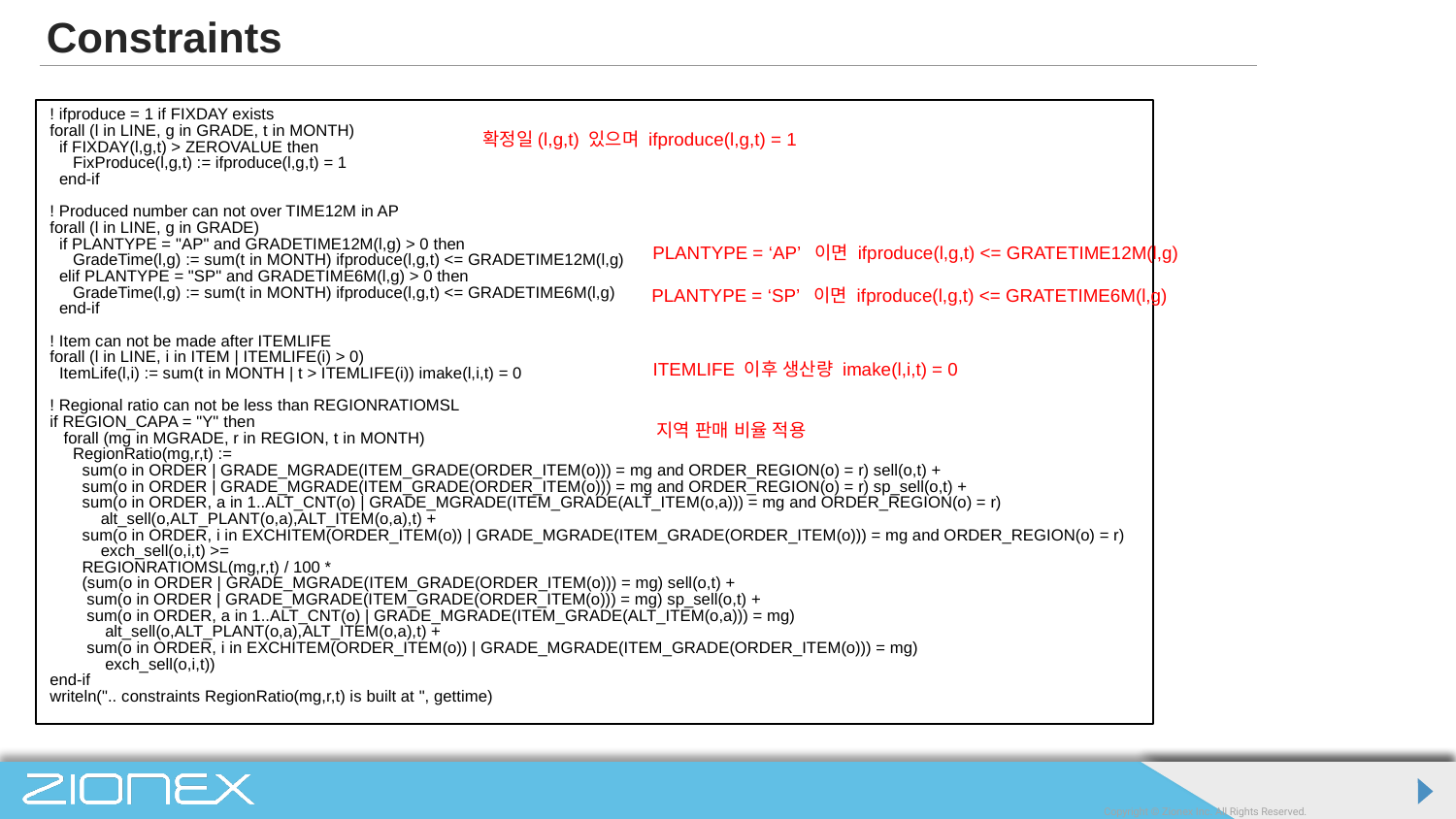

# Constraints
! ifproduce = 1 if FIXDAY exists
forall (l in LINE, g in GRADE, t in MONTH)
  if FIXDAY(l,g,t) > ZEROVALUE then
     FixProduce(l,g,t) := ifproduce(l,g,t) = 1
  end-if

! Produced number can not over TIME12M in AP
forall (l in LINE, g in GRADE)
  if PLANTYPE = "AP" and GRADETIME12M(l,g) > 0 then
     GradeTime(l,g) := sum(t in MONTH) ifproduce(l,g,t) <= GRADETIME12M(l,g)
  elif PLANTYPE = "SP" and GRADETIME6M(l,g) > 0 then
     GradeTime(l,g) := sum(t in MONTH) ifproduce(l,g,t) <= GRADETIME6M(l,g)
  end-if

! Item can not be made after ITEMLIFE
forall (l in LINE, i in ITEM | ITEMLIFE(i) > 0)
  ItemLife(l,i) := sum(t in MONTH | t > ITEMLIFE(i)) imake(l,i,t) = 0

! Regional ratio can not be less than REGIONRATIOMSL
if REGION_CAPA = "Y" then
   forall (mg in MGRADE, r in REGION, t in MONTH)
     RegionRatio(mg,r,t) :=
       sum(o in ORDER | GRADE_MGRADE(ITEM_GRADE(ORDER_ITEM(o))) = mg and ORDER_REGION(o) = r) sell(o,t) +
       sum(o in ORDER | GRADE_MGRADE(ITEM_GRADE(ORDER_ITEM(o))) = mg and ORDER_REGION(o) = r) sp_sell(o,t) +
       sum(o in ORDER, a in 1..ALT_CNT(o) | GRADE_MGRADE(ITEM_GRADE(ALT_ITEM(o,a))) = mg and ORDER_REGION(o) = r)
           alt_sell(o,ALT_PLANT(o,a),ALT_ITEM(o,a),t) +
       sum(o in ORDER, i in EXCHITEM(ORDER_ITEM(o)) | GRADE_MGRADE(ITEM_GRADE(ORDER_ITEM(o))) = mg and ORDER_REGION(o) = r)
           exch_sell(o,i,t) >=
       REGIONRATIOMSL(mg,r,t) / 100 *
       (sum(o in ORDER | GRADE_MGRADE(ITEM_GRADE(ORDER_ITEM(o))) = mg) sell(o,t) +
        sum(o in ORDER | GRADE_MGRADE(ITEM_GRADE(ORDER_ITEM(o))) = mg) sp_sell(o,t) +
        sum(o in ORDER, a in 1..ALT_CNT(o) | GRADE_MGRADE(ITEM_GRADE(ALT_ITEM(o,a))) = mg)
            alt_sell(o,ALT_PLANT(o,a),ALT_ITEM(o,a),t) +
        sum(o in ORDER, i in EXCHITEM(ORDER_ITEM(o)) | GRADE_MGRADE(ITEM_GRADE(ORDER_ITEM(o))) = mg)
            exch_sell(o,i,t))
end-if
writeln(".. constraints RegionRatio(mg,r,t) is built at ", gettime)
확정일(l,g,t) 있으며 ifproduce(l,g,t) = 1
PLANTYPE = ‘AP’  이면 ifproduce(l,g,t) <= GRATETIME12M(l,g)
PLANTYPE = ‘SP’  이면 ifproduce(l,g,t) <= GRATETIME6M(l,g)
ITEMLIFE 이후 생산량 imake(l,i,t) = 0
지역 판매 비율 적용